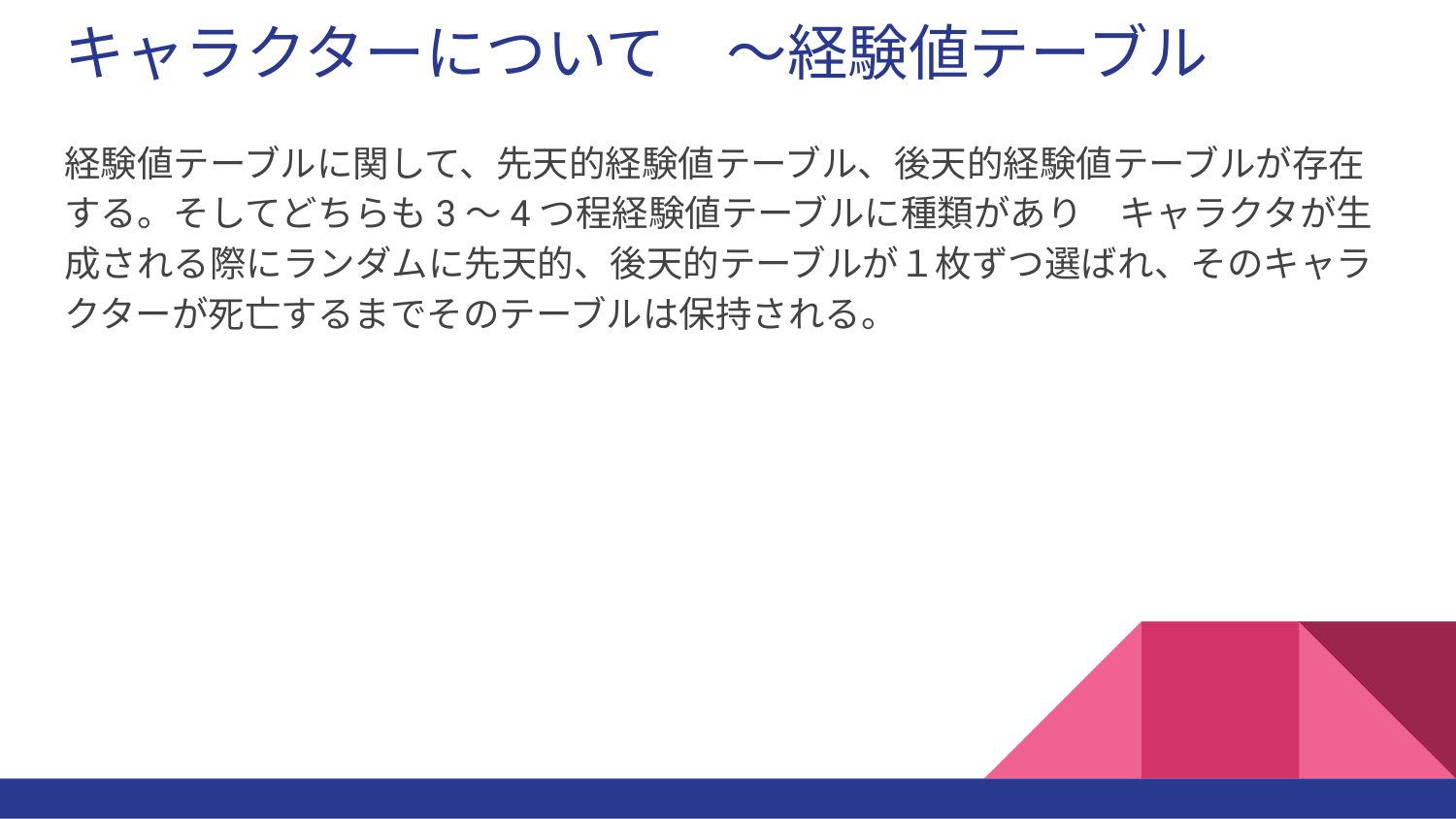

# キャラクターについて　〜経験値テーブル
経験値テーブルに関して、先天的経験値テーブル、後天的経験値テーブルが存在する。そしてどちらも3〜4つ程経験値テーブルに種類があり　キャラクタが生成される際にランダムに先天的、後天的テーブルが１枚ずつ選ばれ、そのキャラクターが死亡するまでそのテーブルは保持される。